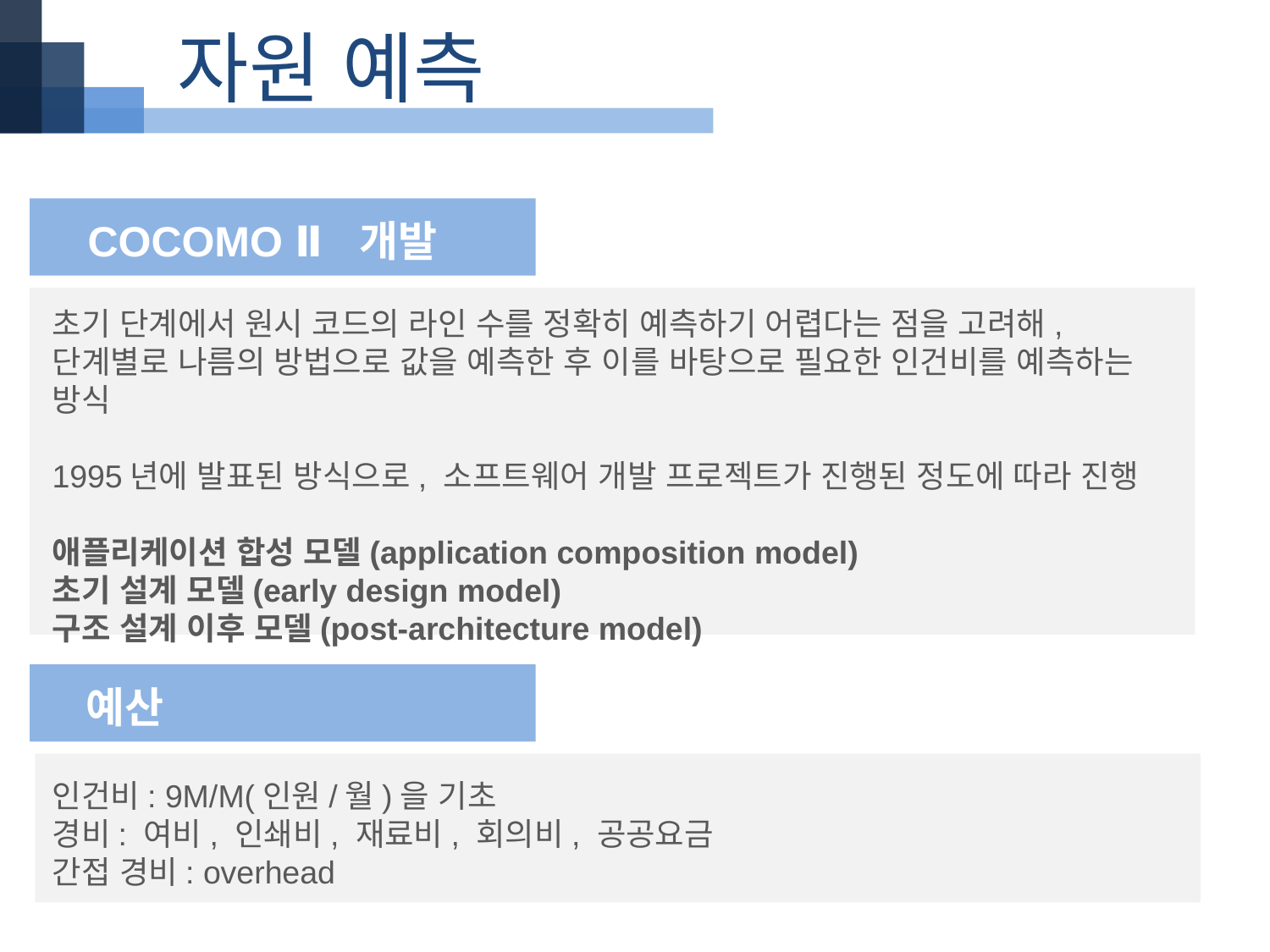

자원 예측

   COCOMO Ⅱ 개발

초기 단계에서 원시 코드의 라인 수를 정확히 예측하기 어렵다는 점을 고려해, 단계별로 나름의 방법으로 값을 예측한 후 이를 바탕으로 필요한 인건비를 예측하는 방식

1995년에 발표된 방식으로, 소프트웨어 개발 프로젝트가 진행된 정도에 따라 진행

애플리케이션 합성 모델(application composition model)
초기 설계 모델(early design model)
구조 설계 이후 모델(post-architecture model)

  예산

인건비: 9M/M(인원/월)을 기초
경비: 여비, 인쇄비, 재료비, 회의비, 공공요금
간접 경비: overhead